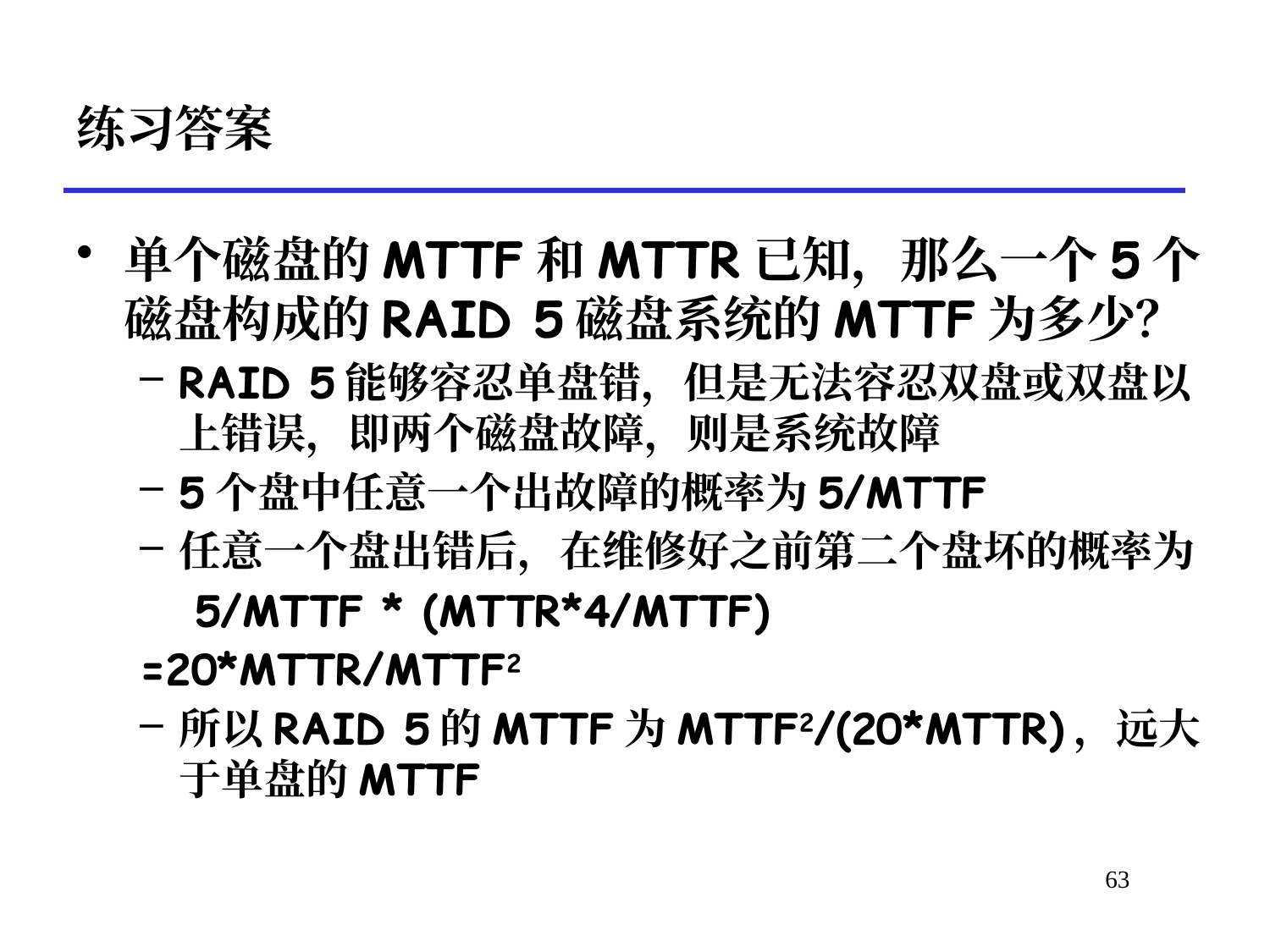

# 练习答案
单个磁盘的MTTF和MTTR已知，那么一个5个磁盘构成的RAID 5磁盘系统的MTTF为多少？
RAID 5能够容忍单盘错，但是无法容忍双盘或双盘以上错误，即两个磁盘故障，则是系统故障
5个盘中任意一个出故障的概率为5/MTTF
任意一个盘出错后，在维修好之前第二个盘坏的概率为
   5/MTTF * (MTTR*4/MTTF)
=20*MTTR/MTTF2
所以RAID 5的MTTF为MTTF2/(20*MTTR)，远大于单盘的MTTF

63